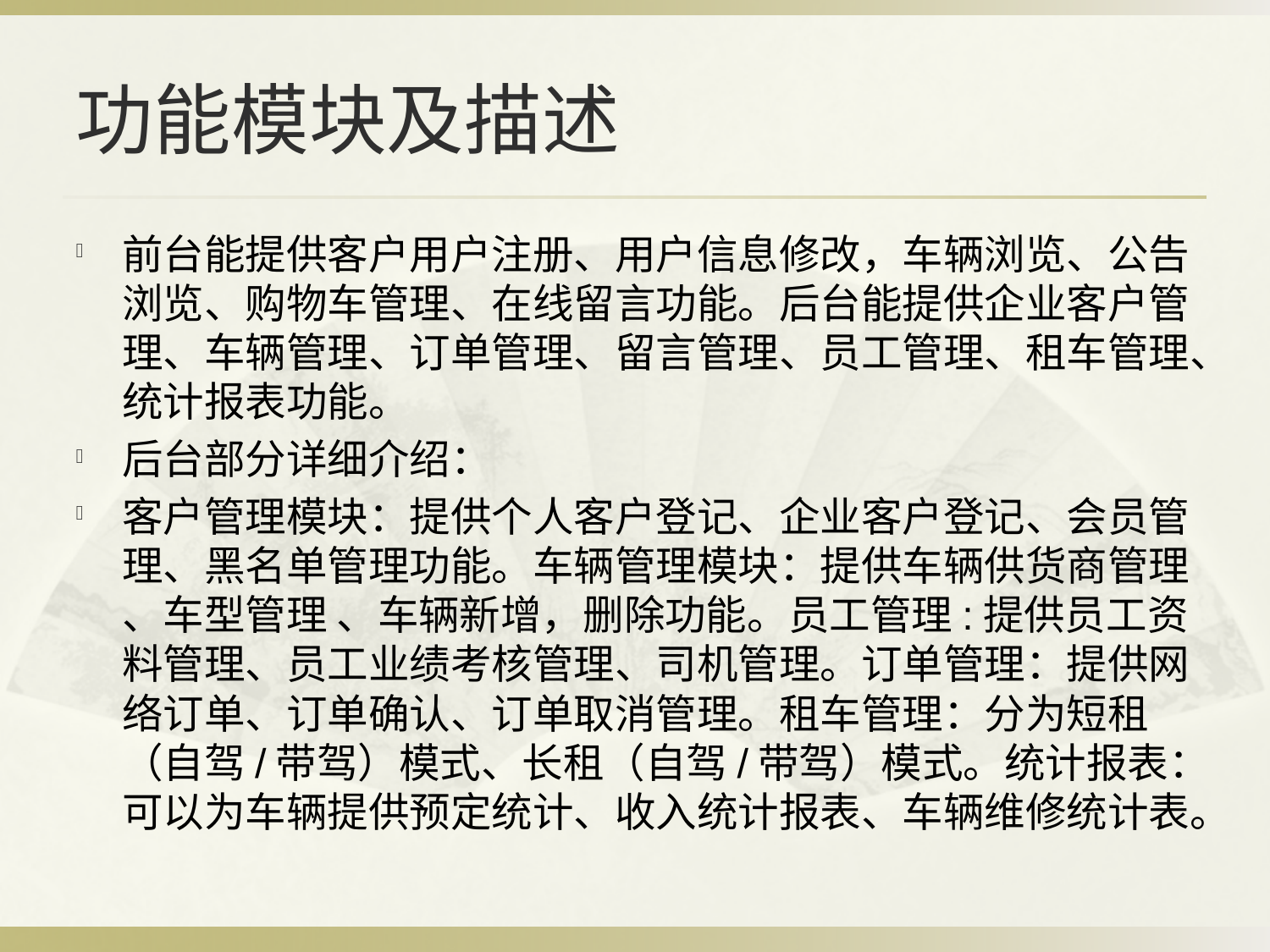

# 功能模块及描述
前台能提供客户用户注册、用户信息修改，车辆浏览、公告浏览、购物车管理、在线留言功能。后台能提供企业客户管理、车辆管理、订单管理、留言管理、员工管理、租车管理、统计报表功能。
后台部分详细介绍：
客户管理模块：提供个人客户登记、企业客户登记、会员管理、黑名单管理功能。车辆管理模块：提供车辆供货商管理 、车型管理 、车辆新增，删除功能。员工管理:提供员工资料管理、员工业绩考核管理、司机管理。订单管理：提供网络订单、订单确认、订单取消管理。租车管理：分为短租（自驾/带驾）模式、长租（自驾/带驾）模式。统计报表：可以为车辆提供预定统计、收入统计报表、车辆维修统计表。